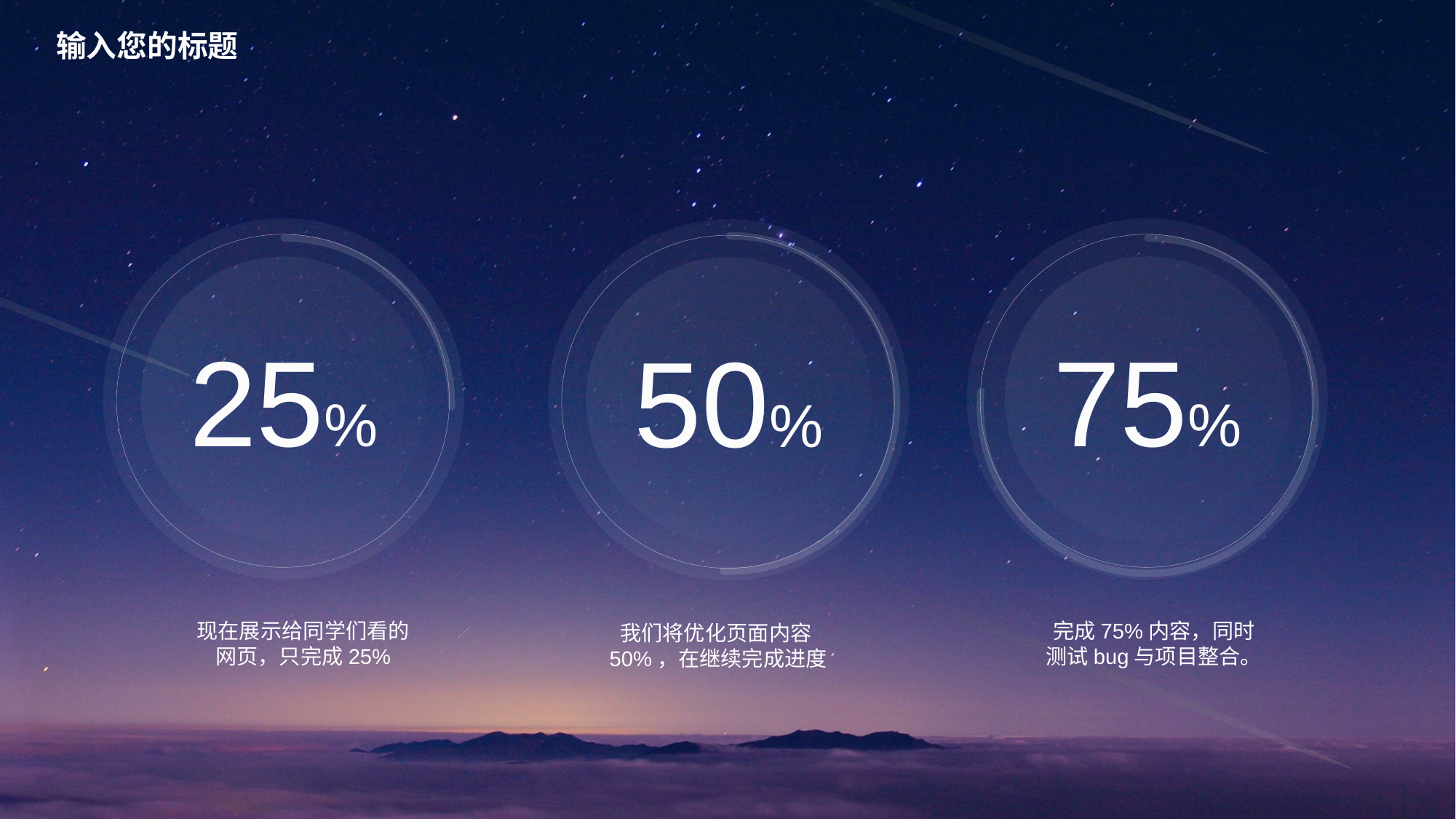

输入您的标题

25%

75%

50%

现在展示给同学们看的网页，只完成25%
完成75%内容，同时测试bug与项目整合。
我们将优化页面内容50%，在继续完成进度